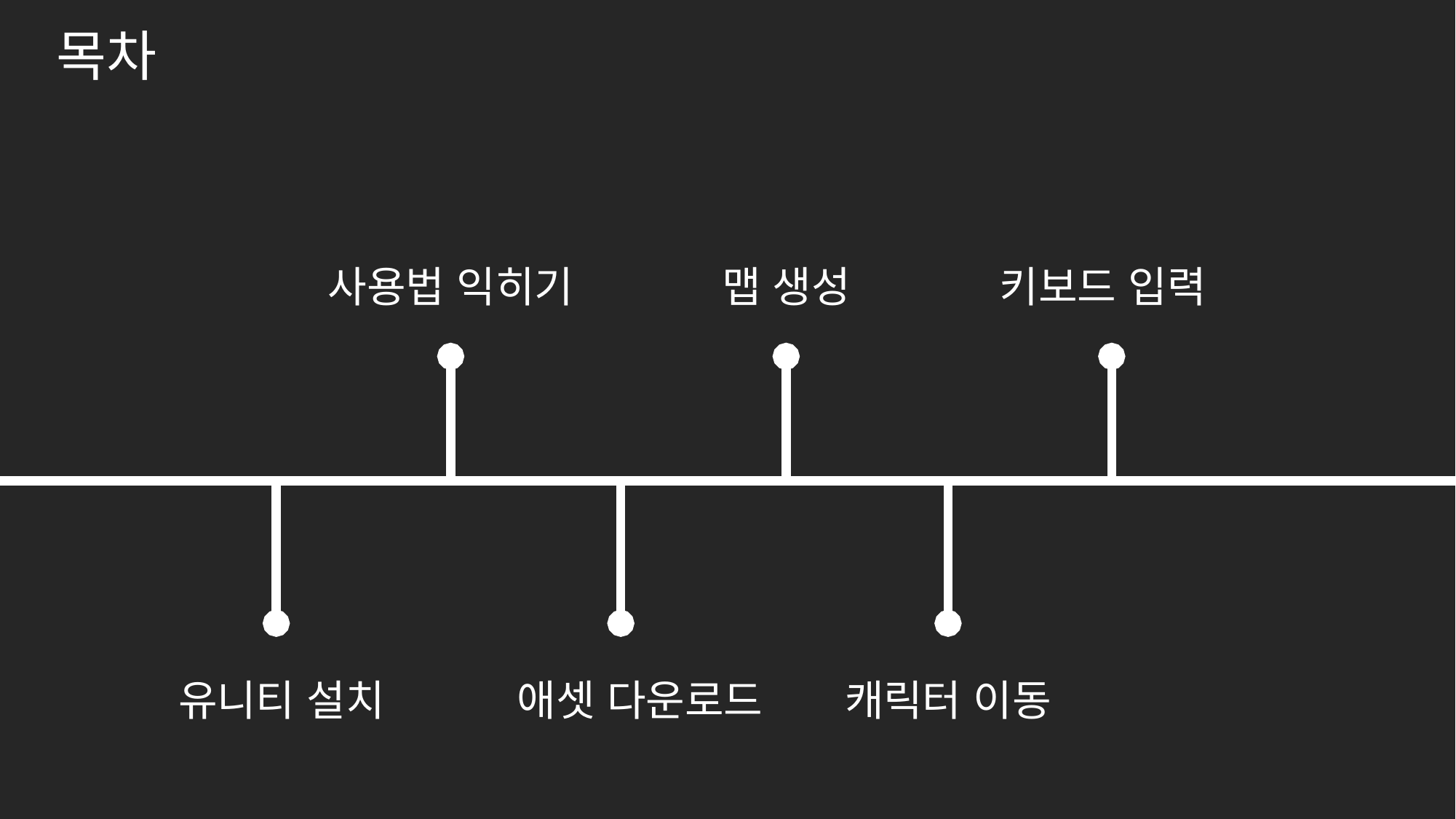

목차
사용법 익히기
맵 생성
키보드 입력
유니티 설치
애셋 다운로드
캐릭터 이동